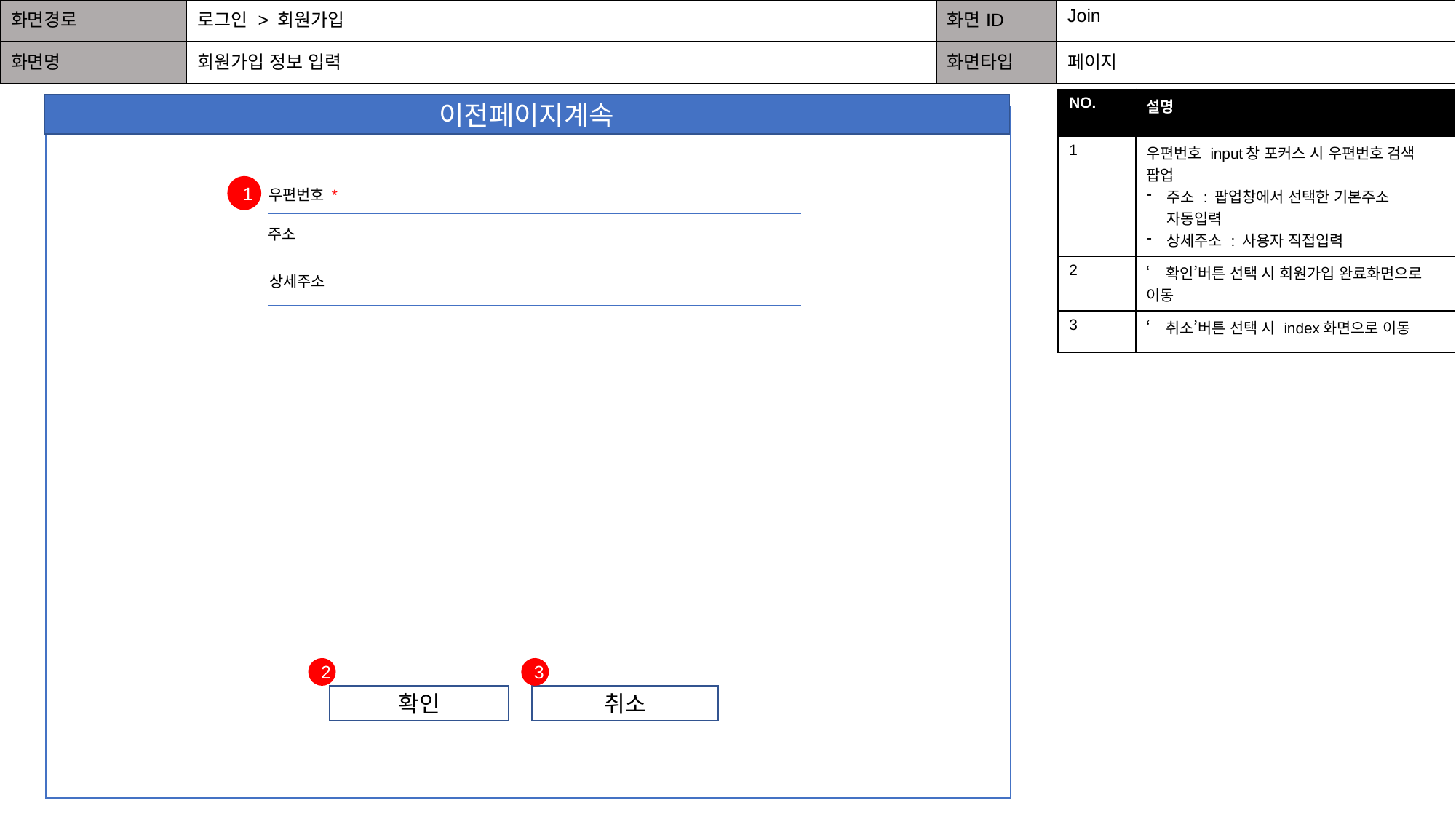

| 화면경로 | 로그인 > 회원가입 | 화면ID | Join |
| --- | --- | --- | --- |
| 화면명 | 회원가입 정보 입력 | 화면타입 | 페이지 |
| NO. | 설명 |
| --- | --- |
| 1 | 우편번호 input창 포커스 시 우편번호 검색 팝업 주소 : 팝업창에서 선택한 기본주소 자동입력 상세주소 : 사용자 직접입력 |
| 2 | ‘확인’버튼 선택 시 회원가입 완료화면으로 이동 |
| 3 | ‘취소’버튼 선택 시 index화면으로 이동 |
이전페이지계속
ㅇ
1
우편번호 *
주소
상세주소
2
3
확인
취소